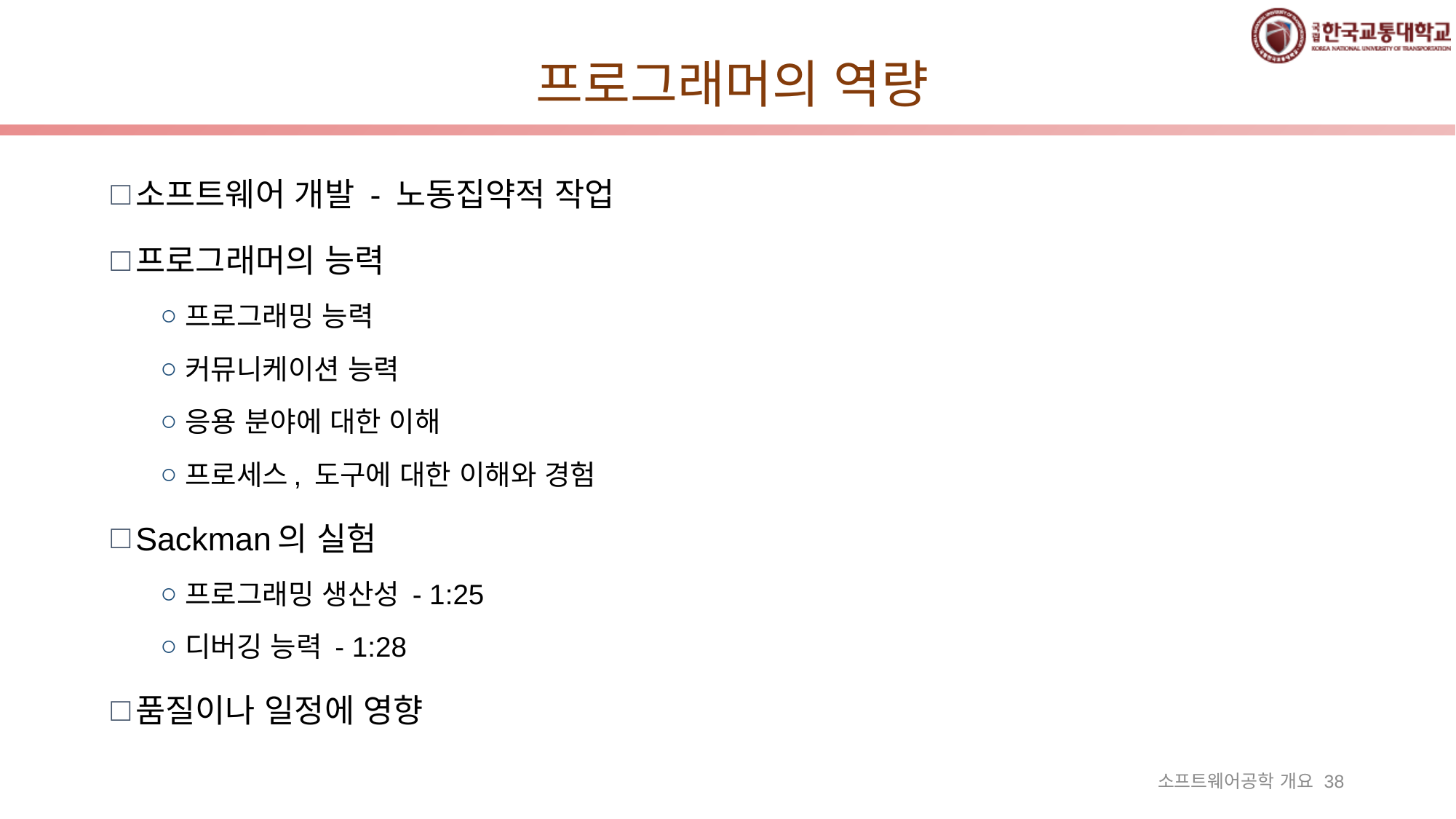

# 프로그래머의 역량
소프트웨어 개발 - 노동집약적 작업
프로그래머의 능력
프로그래밍 능력
커뮤니케이션 능력
응용 분야에 대한 이해
프로세스, 도구에 대한 이해와 경험
Sackman의 실험
프로그래밍 생산성 - 1:25
디버깅 능력 - 1:28
품질이나 일정에 영향
소프트웨어공학 개요 38